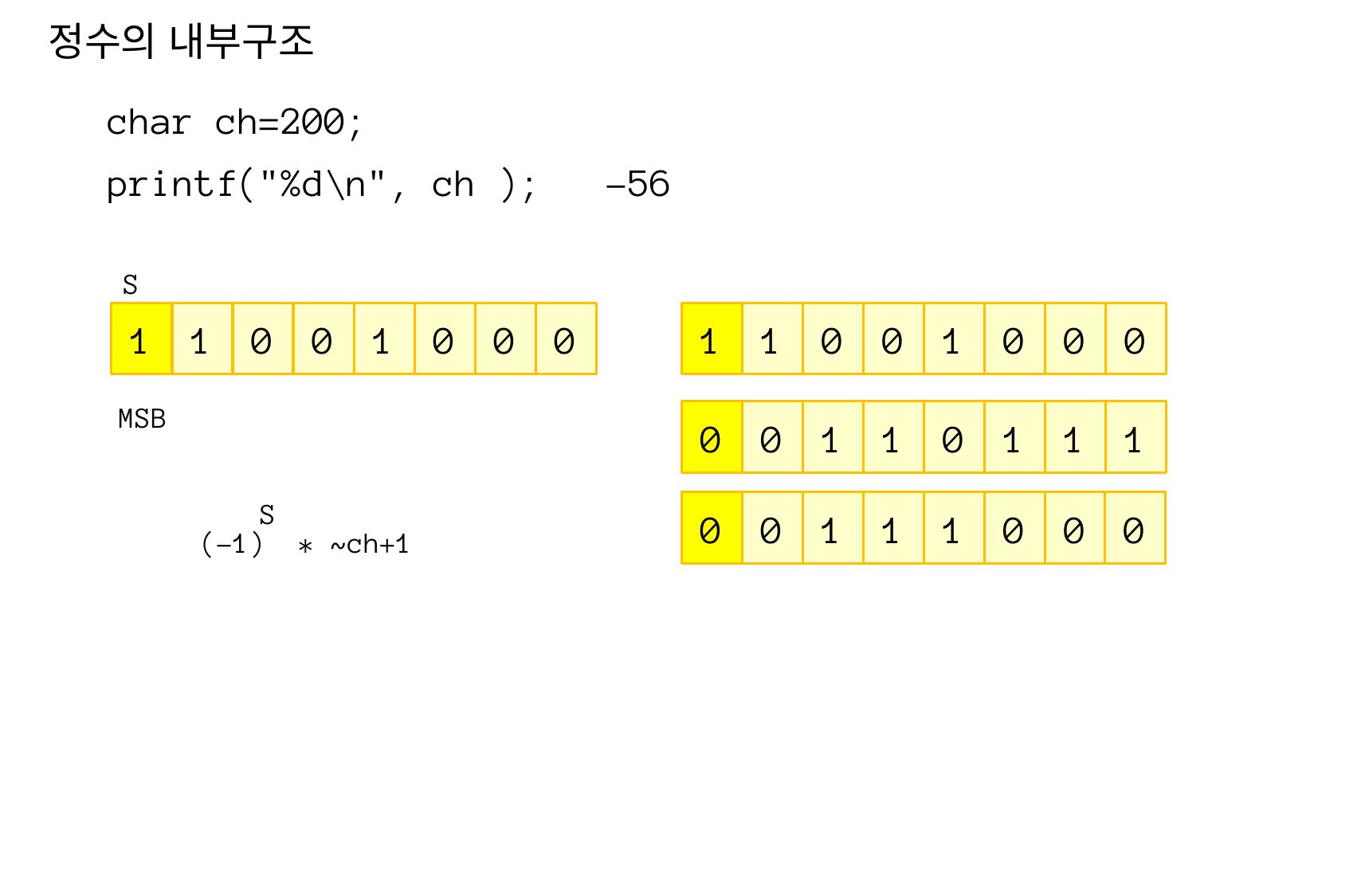

정수의 내부구조
char ch=200;
printf("%d\n", ch );   -56
S
1
1
0
0
1
0
0
0
1
1
0
0
1
0
0
0
MSB
0
0
1
1
0
1
1
1
S
0
0
1
1
1
0
0
0
(-1)  * ~ch+1